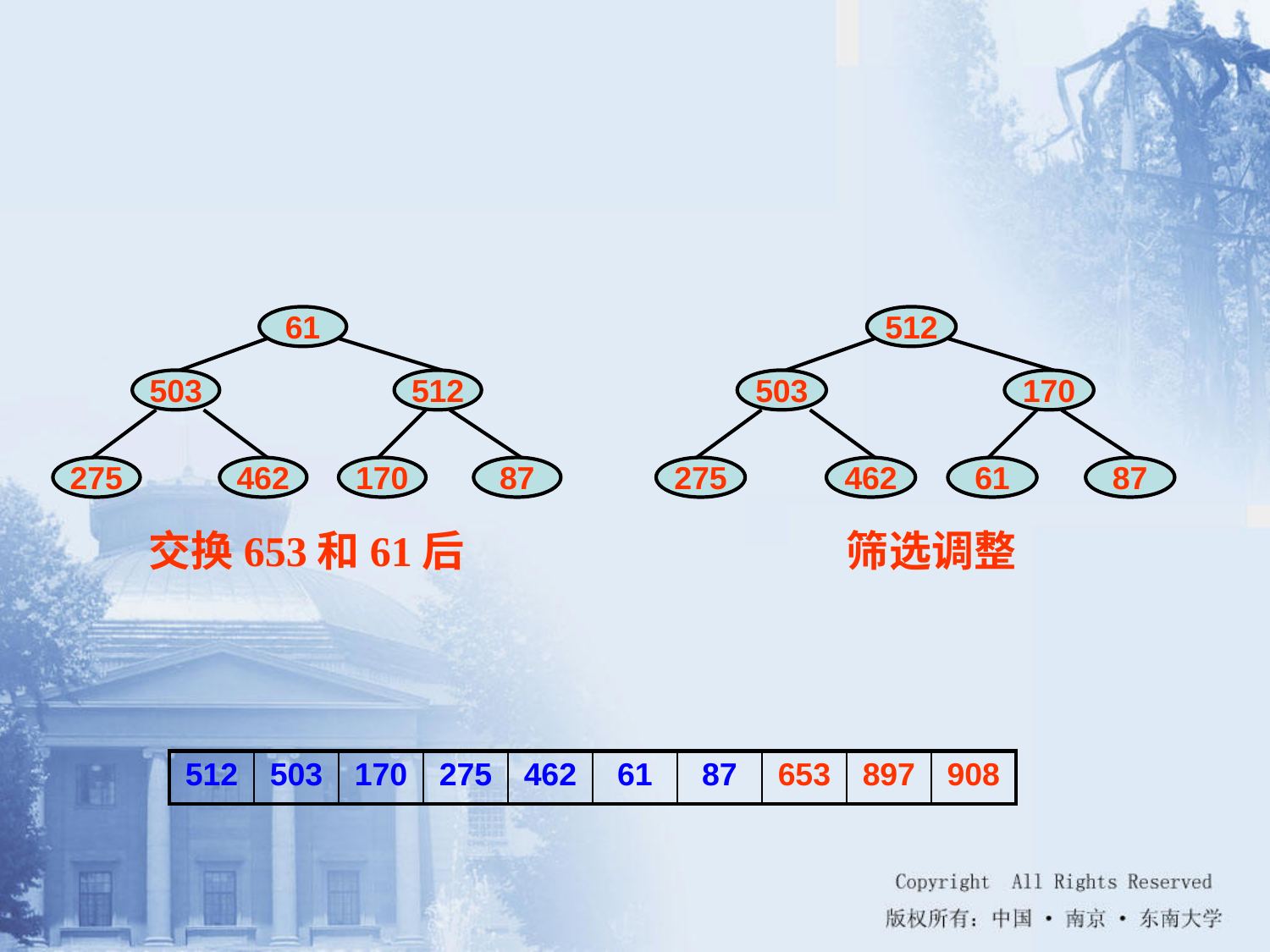

61
512

503
512
503
170

275
462
170
87
275
462
61
87
交换653和61后
筛选调整
| 512 | 503 | 170 | 275 | 462 | 61 | 87 | 653 | 897 | 908 |
| --- | --- | --- | --- | --- | --- | --- | --- | --- | --- |